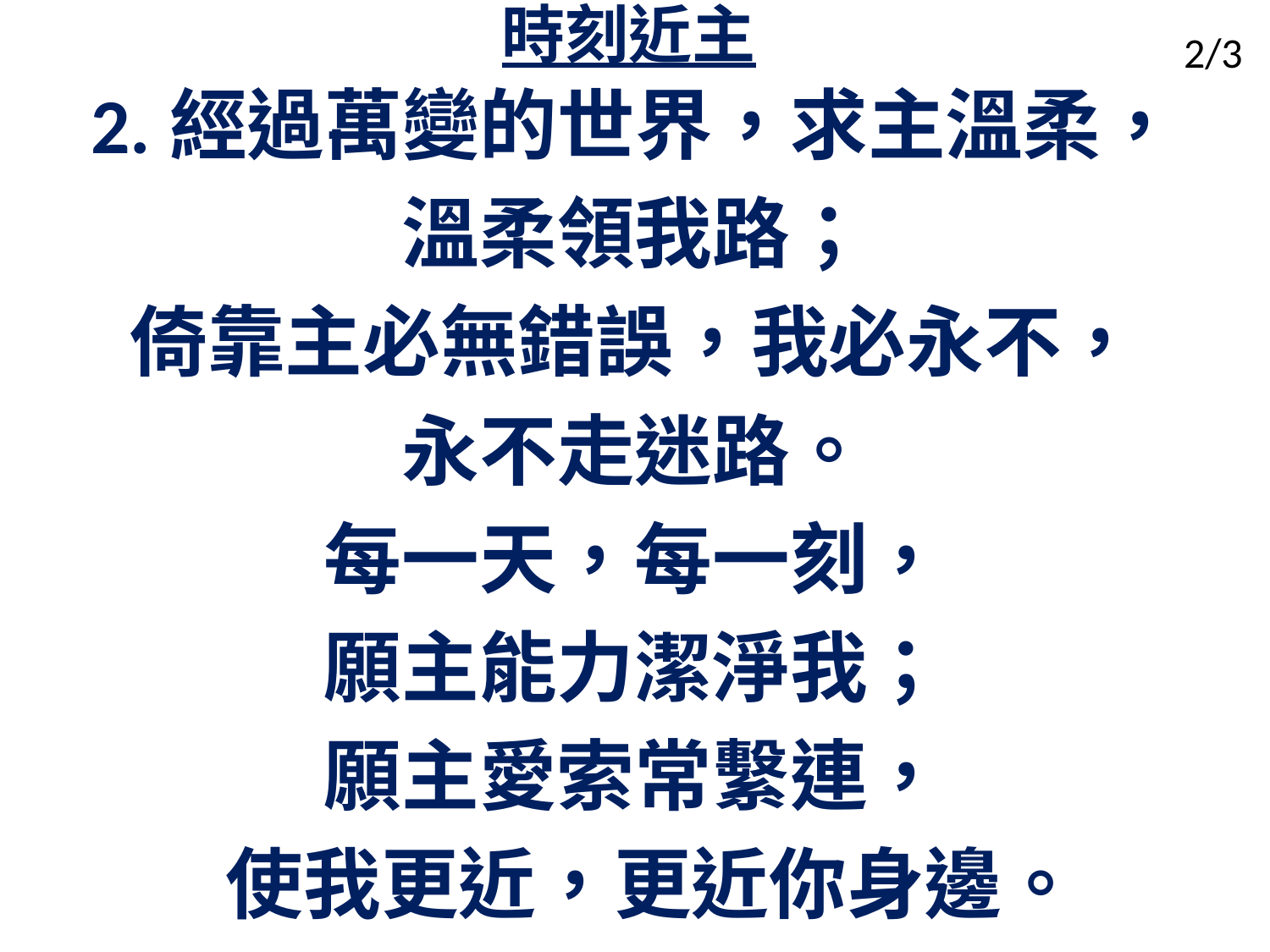

# 時刻近主
2/3
2.經過萬變的世界，求主溫柔，
溫柔領我路；
倚靠主必無錯誤，我必永不，
永不走迷路。
每一天，每一刻，
願主能力潔淨我；
願主愛索常繫連，
 使我更近，更近你身邊。